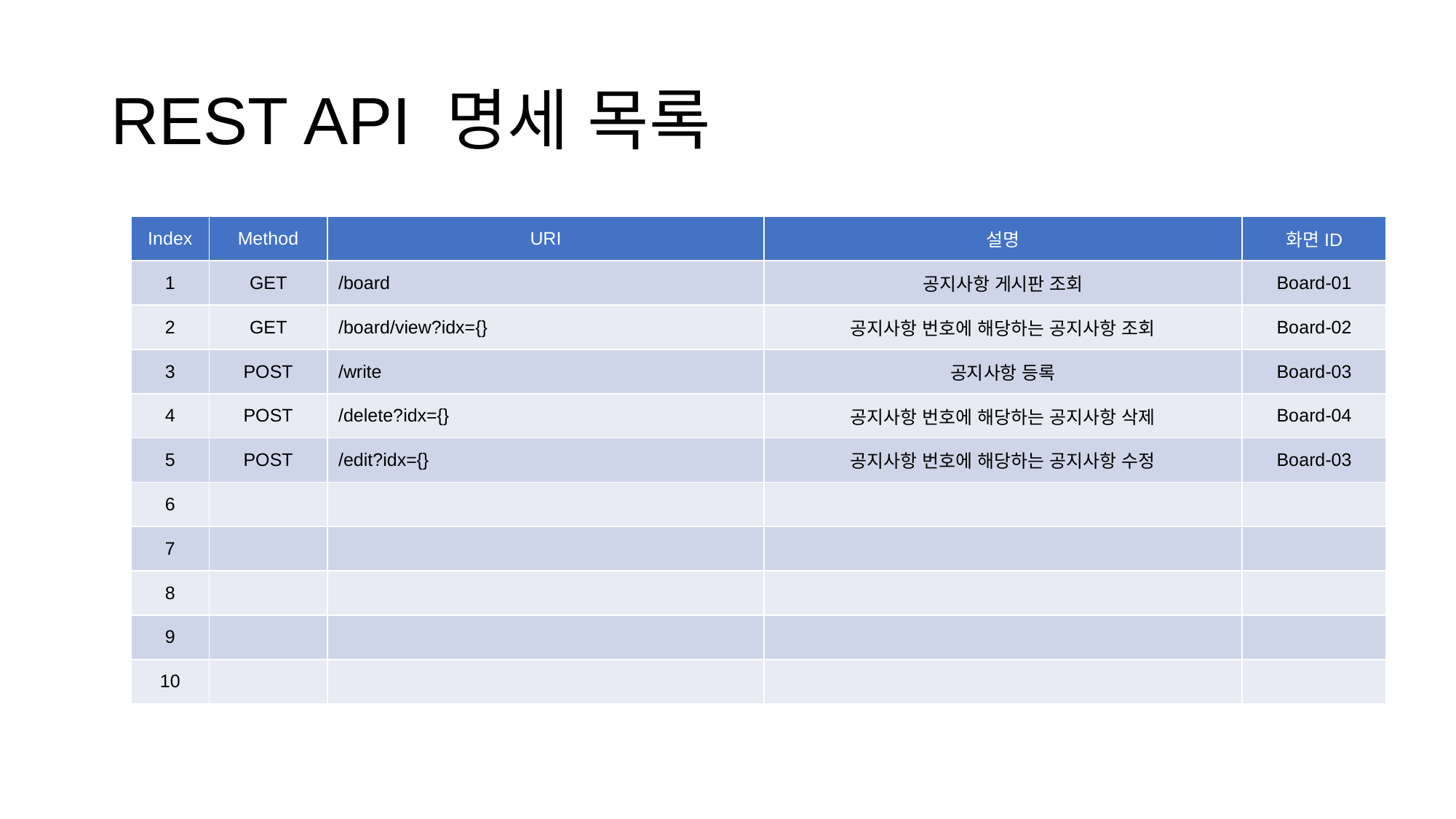

# REST API 명세 목록
| Index | Method | URI | 설명 | 화면ID |
| --- | --- | --- | --- | --- |
| 1 | GET | /board | 공지사항 게시판 조회 | Board-01 |
| 2 | GET | /board/view?idx={} | 공지사항 번호에 해당하는 공지사항 조회 | Board-02 |
| 3 | POST | /write | 공지사항 등록 | Board-03 |
| 4 | POST | /delete?idx={} | 공지사항 번호에 해당하는 공지사항 삭제 | Board-04 |
| 5 | POST | /edit?idx={} | 공지사항 번호에 해당하는 공지사항 수정 | Board-03 |
| 6 |  |  |  |  |
| 7 |  |  |  |  |
| 8 |  |  |  |  |
| 9 |  |  |  |  |
| 10 |  |  |  |  |